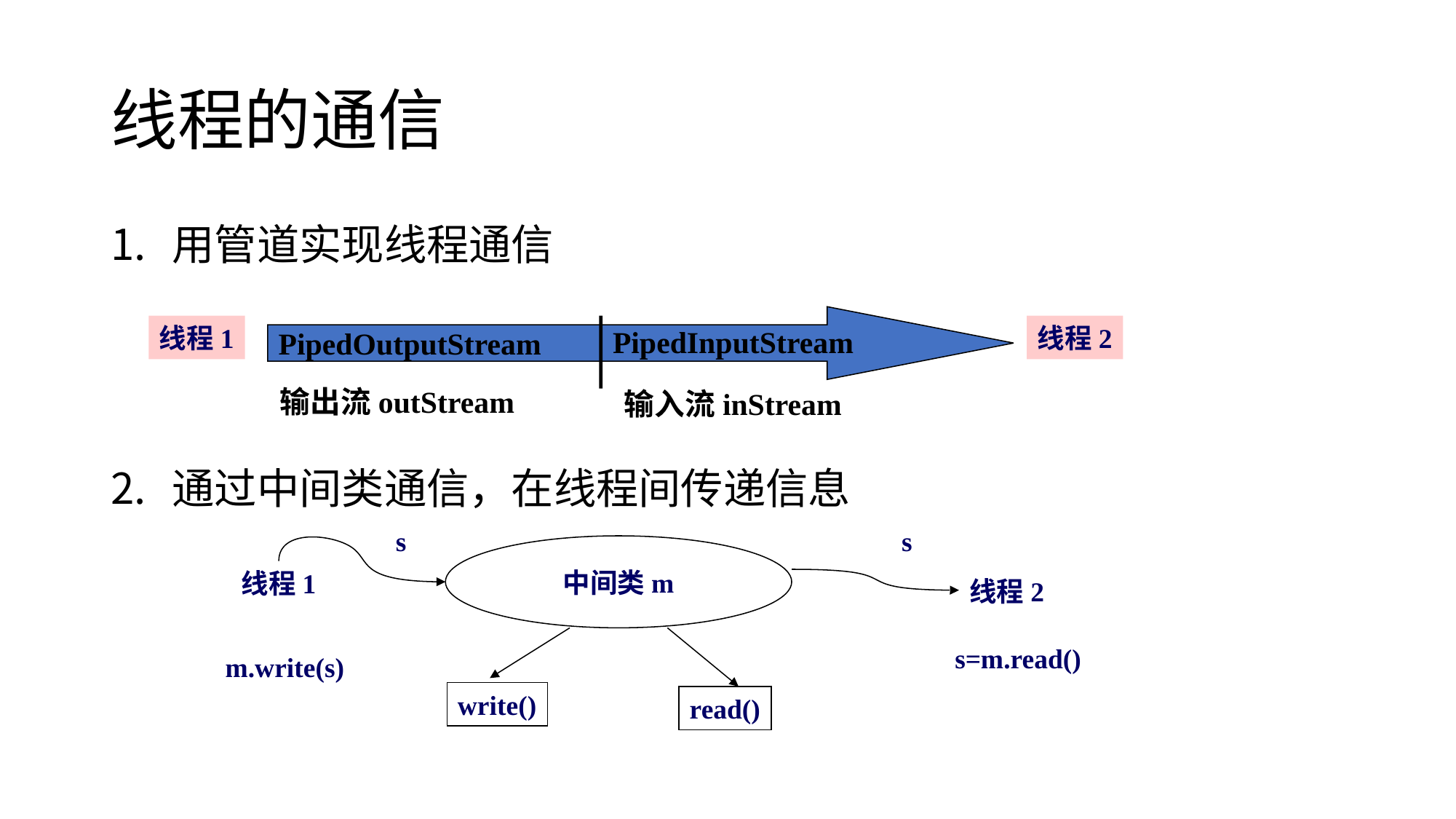

# 线程的通信
用管道实现线程通信

通过中间类通信，在线程间传递信息

线程1

线程2
PipedInputStream
PipedOutputStream
输出流outStream
输入流inStream
s
s
中间类m
线程1
线程2

s=m.read()
m.write(s)
write()
read()